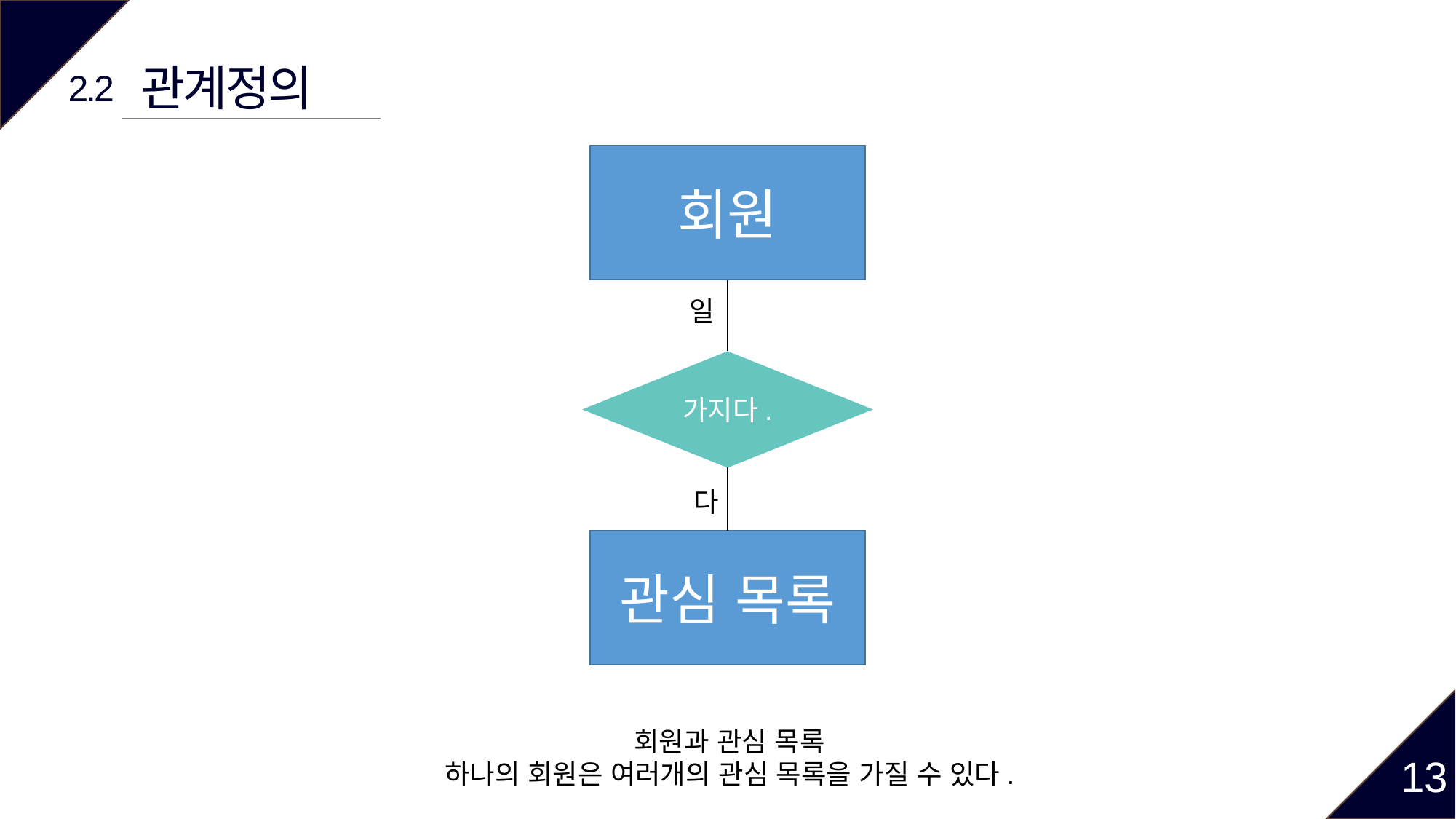

관계정의
2.2
회원
일
가지다.
다
관심 목록
회원과 관심 목록
하나의 회원은 여러개의 관심 목록을 가질 수 있다.
13